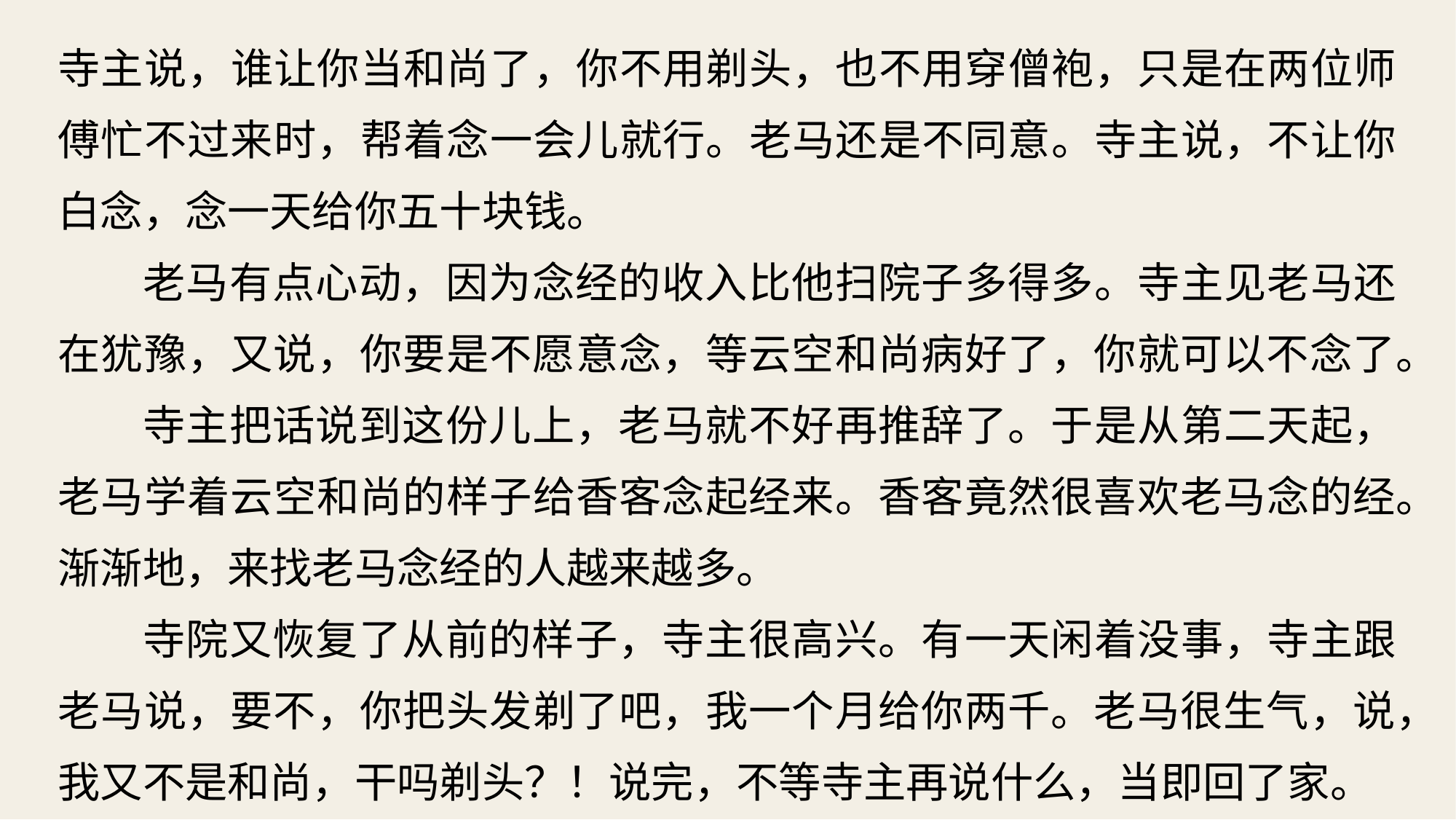

寺主说，谁让你当和尚了，你不用剃头，也不用穿僧袍，只是在两位师傅忙不过来时，帮着念一会儿就行。老马还是不同意。寺主说，不让你白念，念一天给你五十块钱。
老马有点心动，因为念经的收入比他扫院子多得多。寺主见老马还在犹豫，又说，你要是不愿意念，等云空和尚病好了，你就可以不念了。
寺主把话说到这份儿上，老马就不好再推辞了。于是从第二天起，老马学着云空和尚的样子给香客念起经来。香客竟然很喜欢老马念的经。渐渐地，来找老马念经的人越来越多。
寺院又恢复了从前的样子，寺主很高兴。有一天闲着没事，寺主跟老马说，要不，你把头发剃了吧，我一个月给你两千。老马很生气，说，我又不是和尚，干吗剃头？！说完，不等寺主再说什么，当即回了家。